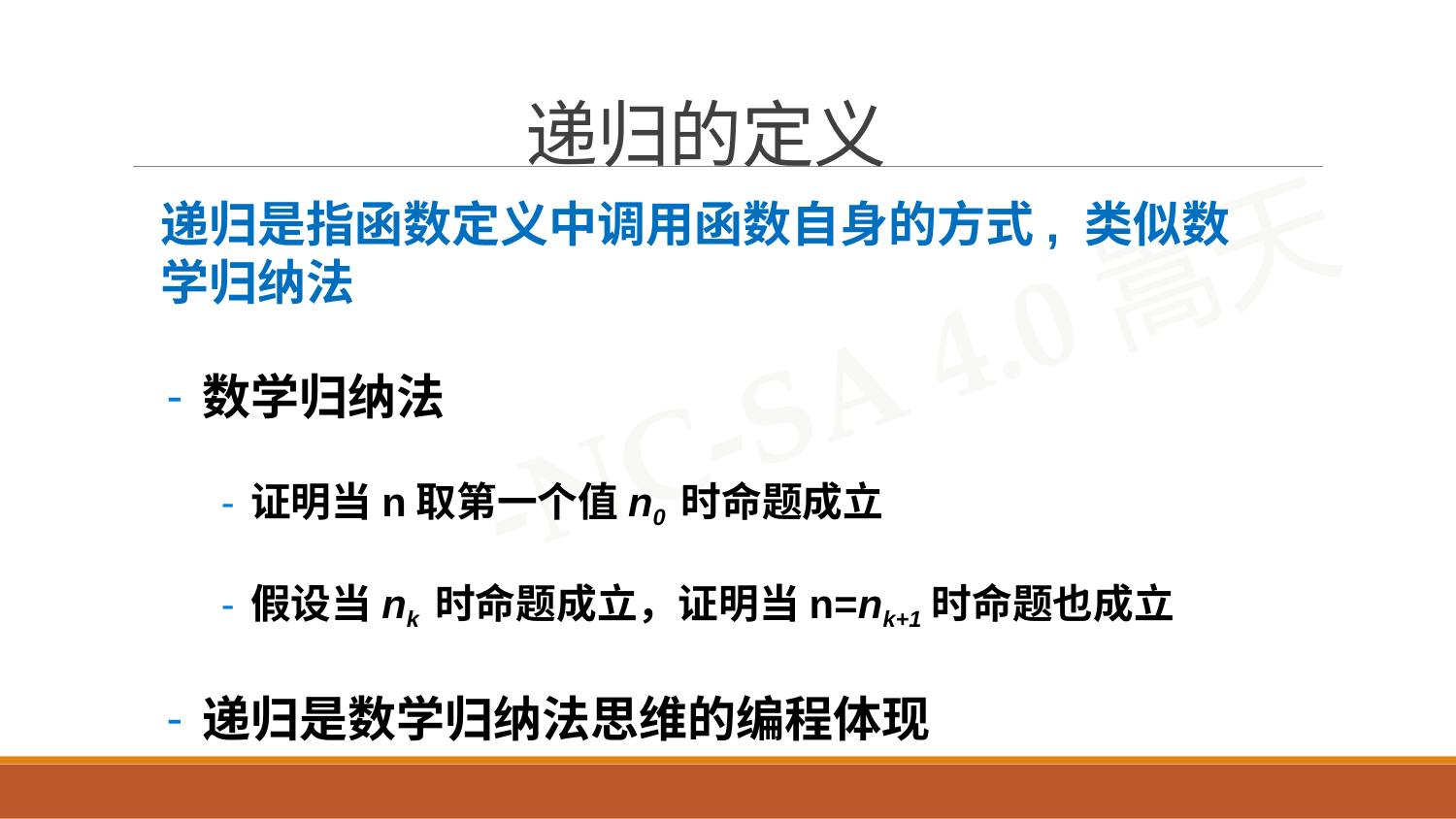

# 递归的定义

递归是指函数定义中调用函数自身的方式, 类似数学归纳法
数学归纳法
证明当n取第一个值n0 时命题成立
假设当nk 时命题成立，证明当n=nk+1时命题也成立

递归是数学归纳法思维的编程体现